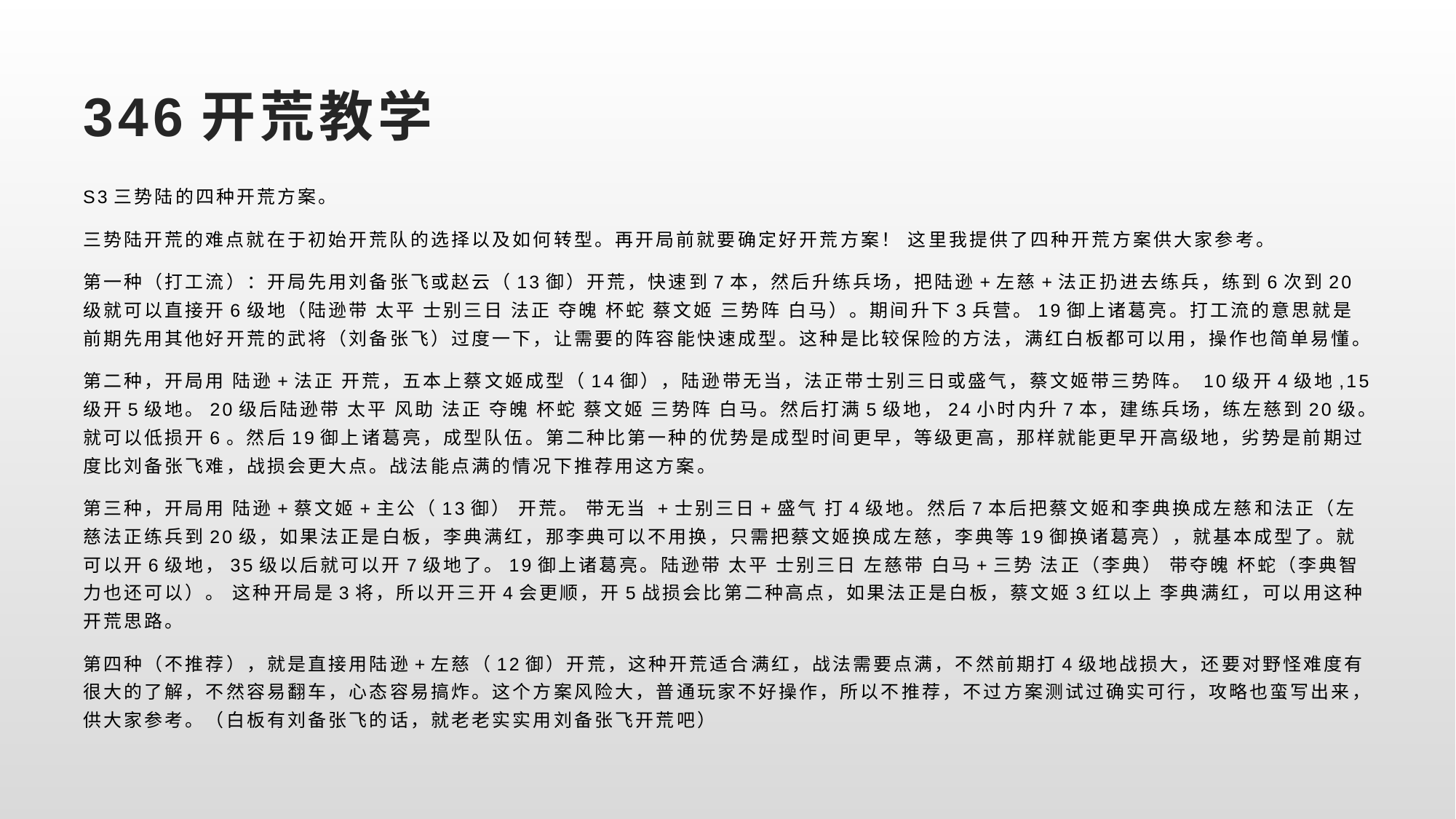

# 346开荒教学
S3三势陆的四种开荒方案。
三势陆开荒的难点就在于初始开荒队的选择以及如何转型。再开局前就要确定好开荒方案！ 这里我提供了四种开荒方案供大家参考。
第一种（打工流）：开局先用刘备张飞或赵云（13御）开荒，快速到7本，然后升练兵场，把陆逊+左慈+法正扔进去练兵，练到6次到20级就可以直接开6级地（陆逊带 太平 士别三日 法正 夺魄 杯蛇 蔡文姬 三势阵 白马）。期间升下3兵营。19御上诸葛亮。打工流的意思就是前期先用其他好开荒的武将（刘备张飞）过度一下，让需要的阵容能快速成型。这种是比较保险的方法，满红白板都可以用，操作也简单易懂。
第二种，开局用 陆逊+法正 开荒，五本上蔡文姬成型（14御），陆逊带无当，法正带士别三日或盛气，蔡文姬带三势阵。 10级开4级地,15级开5级地。20级后陆逊带 太平 风助 法正 夺魄 杯蛇 蔡文姬 三势阵 白马。然后打满5级地，24小时内升7本，建练兵场，练左慈到20级。就可以低损开6。然后19御上诸葛亮，成型队伍。第二种比第一种的优势是成型时间更早，等级更高，那样就能更早开高级地，劣势是前期过度比刘备张飞难，战损会更大点。战法能点满的情况下推荐用这方案。
第三种，开局用 陆逊+蔡文姬+主公（13御） 开荒。 带无当 +士别三日+盛气 打4级地。然后7本后把蔡文姬和李典换成左慈和法正（左慈法正练兵到20级，如果法正是白板，李典满红，那李典可以不用换，只需把蔡文姬换成左慈，李典等19御换诸葛亮），就基本成型了。就可以开6级地，35级以后就可以开7级地了。19御上诸葛亮。陆逊带 太平 士别三日 左慈带 白马+三势 法正（李典） 带夺魄 杯蛇（李典智力也还可以）。 这种开局是3将，所以开三开4会更顺，开5战损会比第二种高点，如果法正是白板，蔡文姬3红以上 李典满红，可以用这种开荒思路。
第四种（不推荐），就是直接用陆逊+左慈（12御）开荒，这种开荒适合满红，战法需要点满，不然前期打4级地战损大，还要对野怪难度有很大的了解，不然容易翻车，心态容易搞炸。这个方案风险大，普通玩家不好操作，所以不推荐，不过方案测试过确实可行，攻略也蛮写出来，供大家参考。（白板有刘备张飞的话，就老老实实用刘备张飞开荒吧）